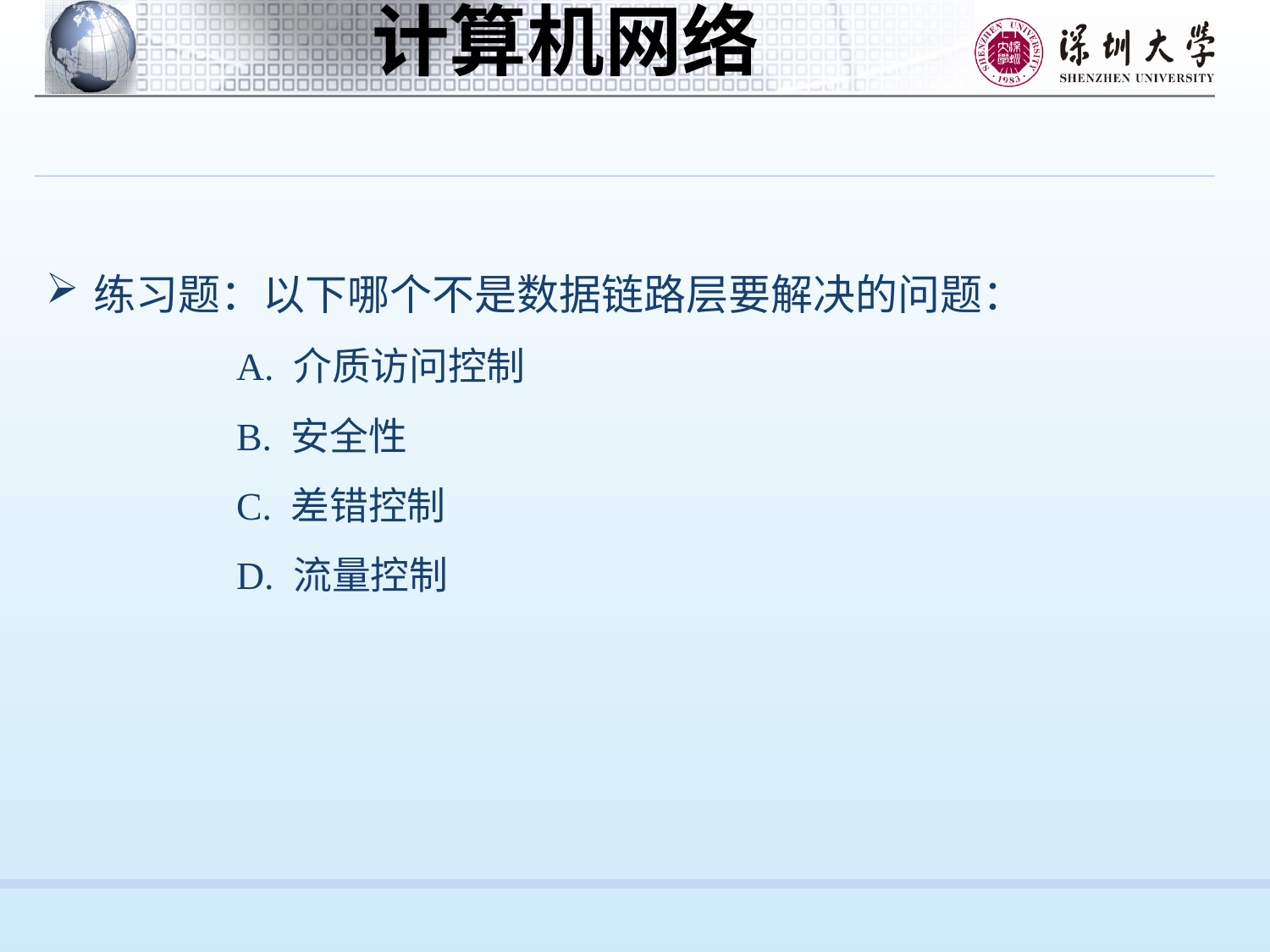

练习题：以下哪个不是数据链路层要解决的问题：
	A. 介质访问控制
 	B. 安全性
	C. 差错控制
	D. 流量控制